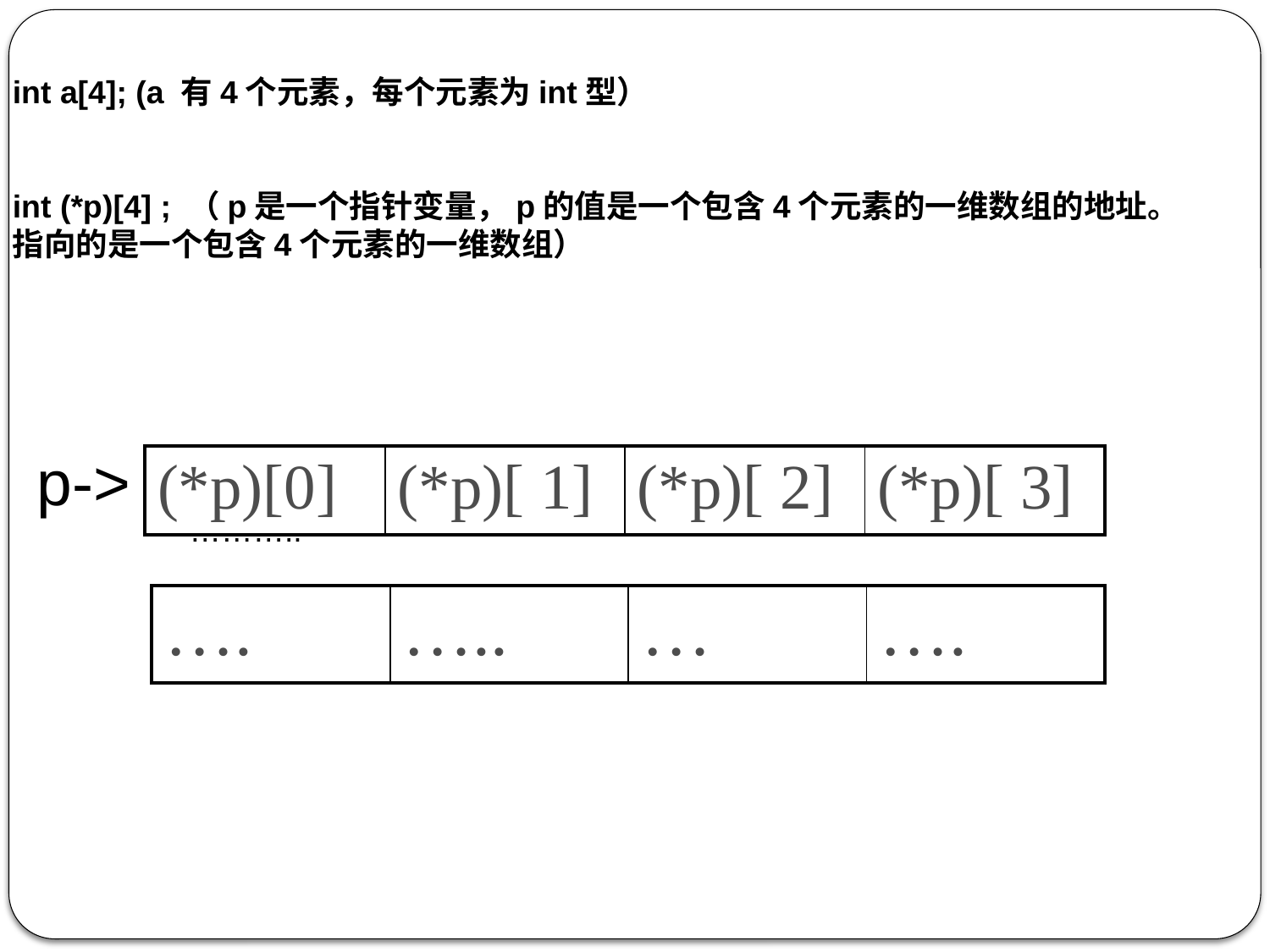

int a[4]; (a 有4个元素，每个元素为int型）

int (*p)[4] ; （p是一个指针变量，p的值是一个包含4个元素的一维数组的地址。指向的是一个包含4个元素的一维数组）
p->
| (\*p)[0] | (\*p)[ 1] | (\*p)[ 2] | (\*p)[ 3] |
| --- | --- | --- | --- |
………..
| …. | ….. | … | …. |
| --- | --- | --- | --- |